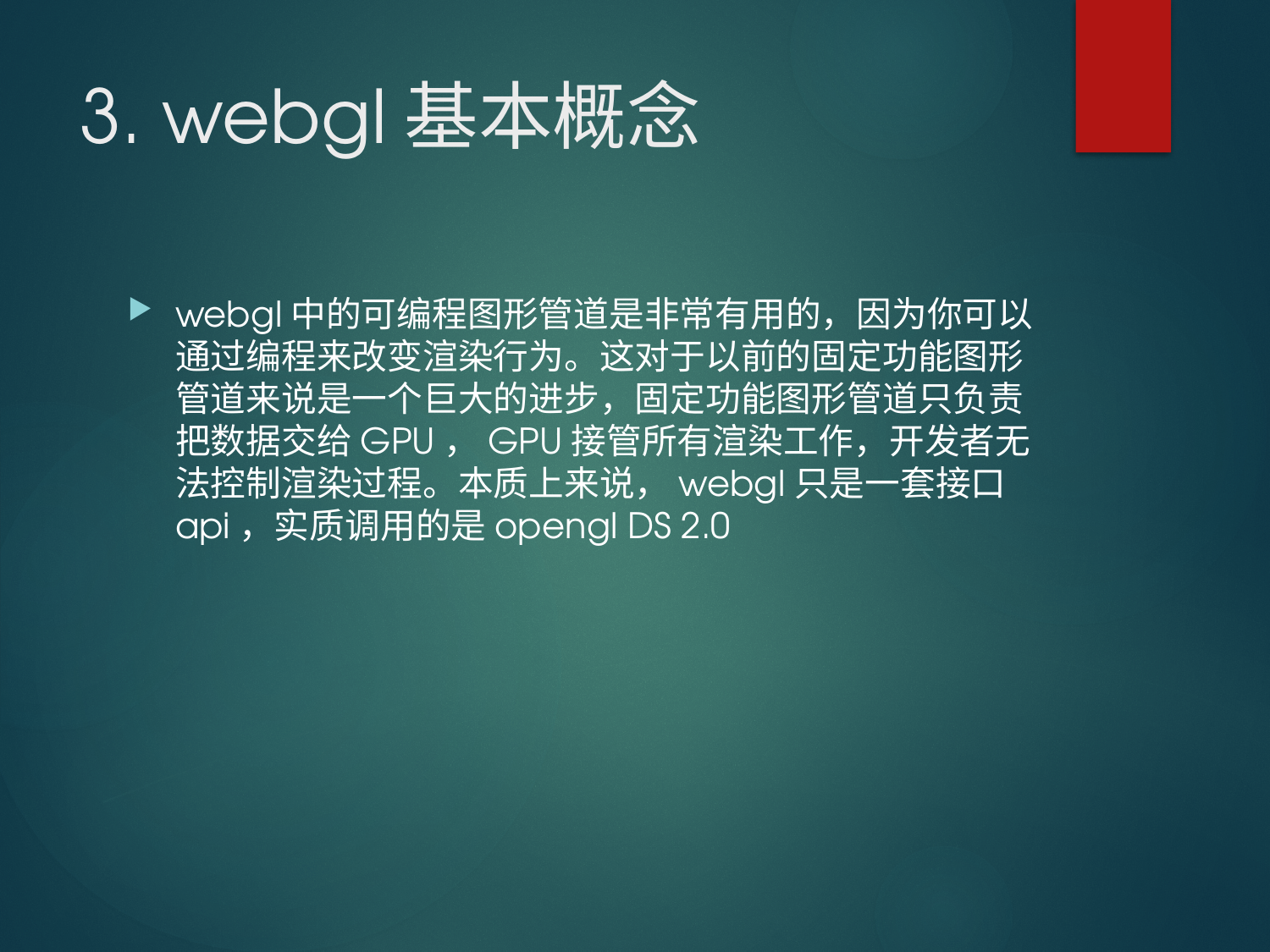

# 3. webgl基本概念
webgl中的可编程图形管道是非常有用的，因为你可以通过编程来改变渲染行为。这对于以前的固定功能图形管道来说是一个巨大的进步，固定功能图形管道只负责把数据交给GPU，GPU接管所有渲染工作，开发者无法控制渲染过程。本质上来说，webgl只是一套接口api，实质调用的是opengl DS 2.0